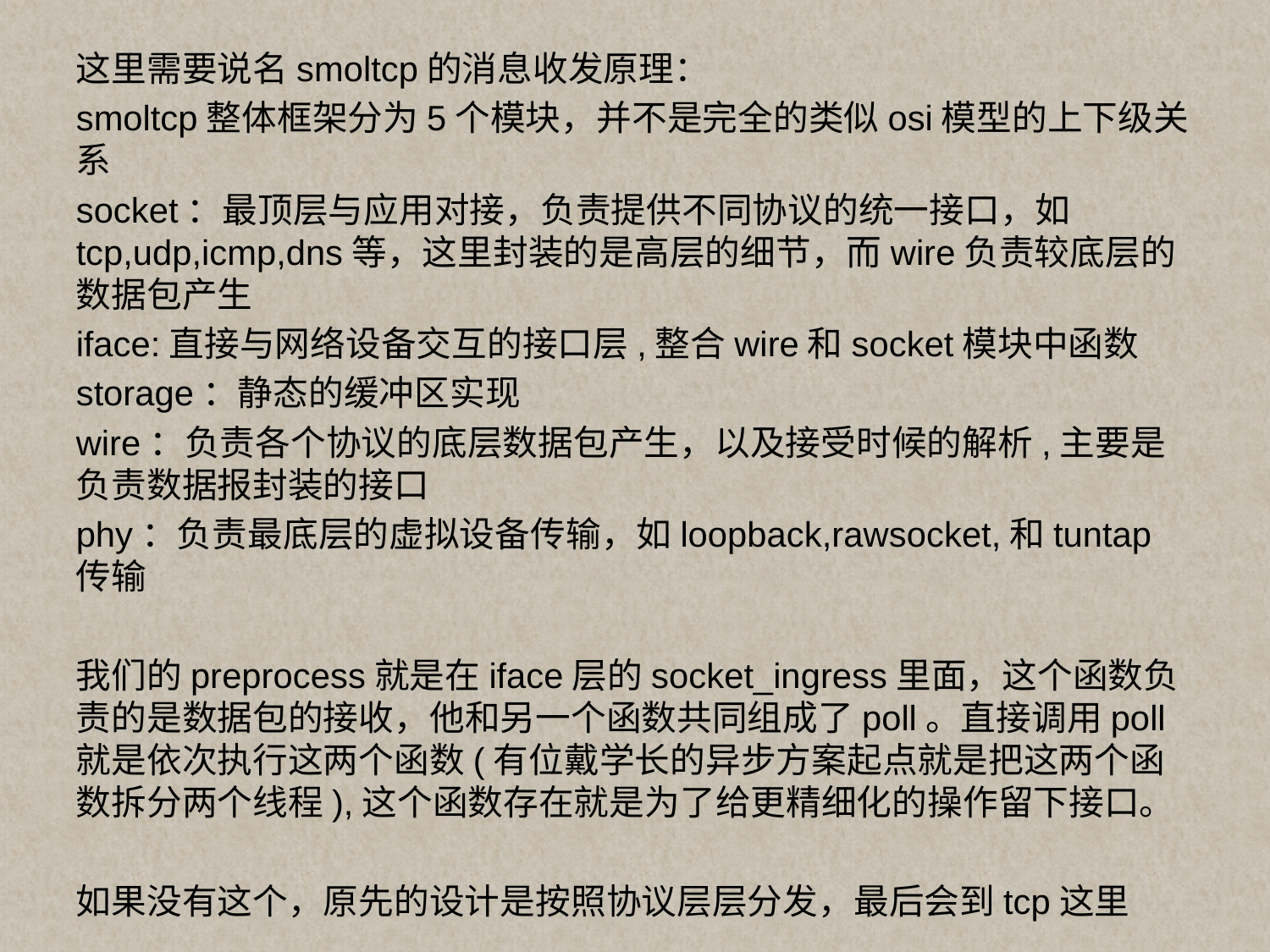

这里需要说名smoltcp的消息收发原理：
smoltcp整体框架分为5个模块，并不是完全的类似osi模型的上下级关系
socket：最顶层与应用对接，负责提供不同协议的统一接口，如tcp,udp,icmp,dns等，这里封装的是高层的细节，而wire负责较底层的数据包产生
iface:直接与网络设备交互的接口层,整合wire和socket模块中函数
storage：静态的缓冲区实现
wire：负责各个协议的底层数据包产生，以及接受时候的解析,主要是负责数据报封装的接口
phy：负责最底层的虚拟设备传输，如loopback,rawsocket,和tuntap传输

我们的preprocess就是在iface层的socket_ingress里面，这个函数负责的是数据包的接收，他和另一个函数共同组成了poll。直接调用poll就是依次执行这两个函数(有位戴学长的异步方案起点就是把这两个函数拆分两个线程),这个函数存在就是为了给更精细化的操作留下接口。

如果没有这个，原先的设计是按照协议层层分发，最后会到tcp这里